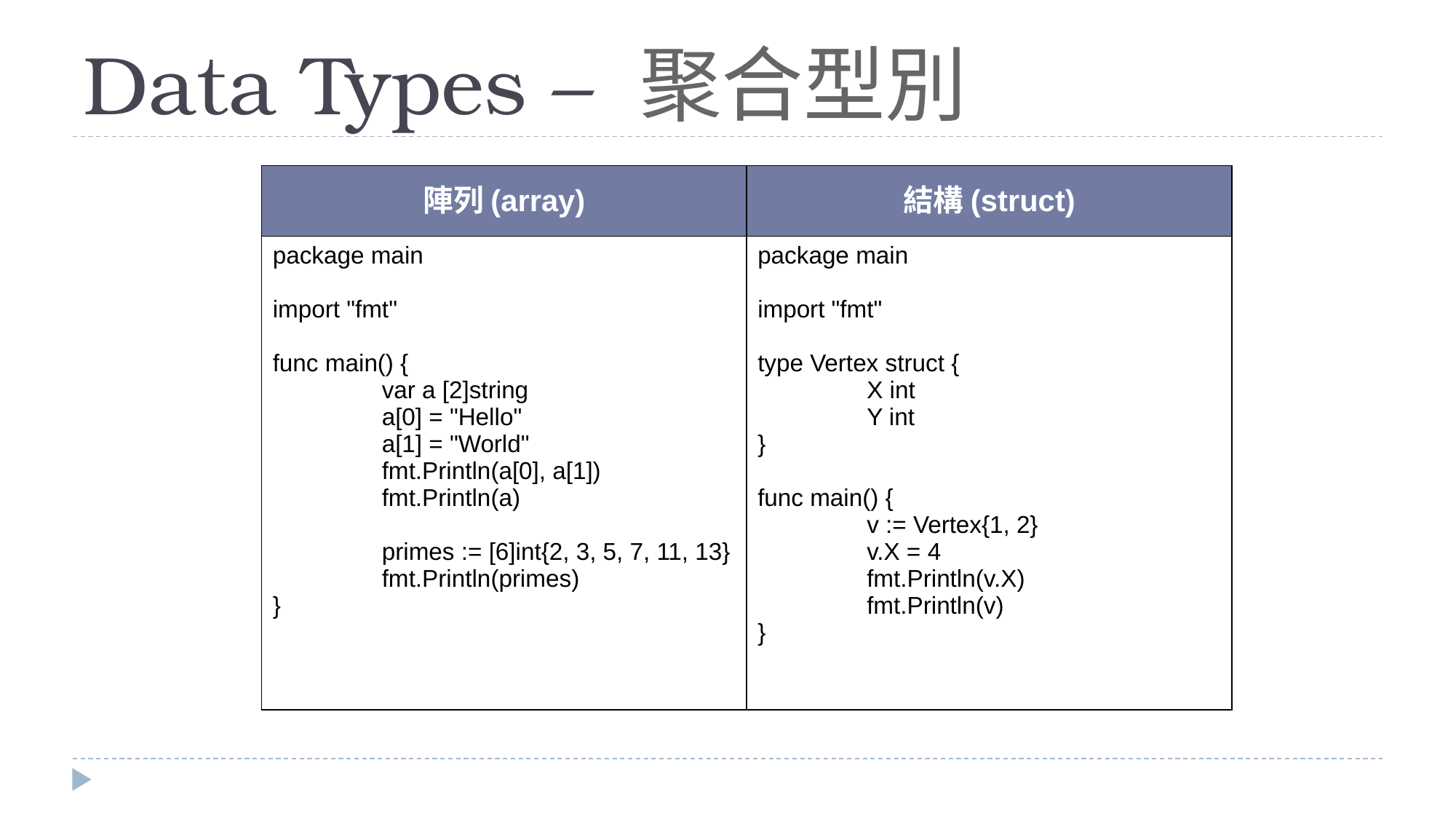

# Data Types – 聚合型別

| 陣列(array) | 結構(struct) |
| --- | --- |
| package main import "fmt" func main() { var a [2]string a[0] = "Hello" a[1] = "World" fmt.Println(a[0], a[1]) fmt.Println(a) primes := [6]int{2, 3, 5, 7, 11, 13} fmt.Println(primes) } | package main import "fmt" type Vertex struct { X int Y int } func main() { v := Vertex{1, 2} v.X = 4 fmt.Println(v.X) fmt.Println(v) } |